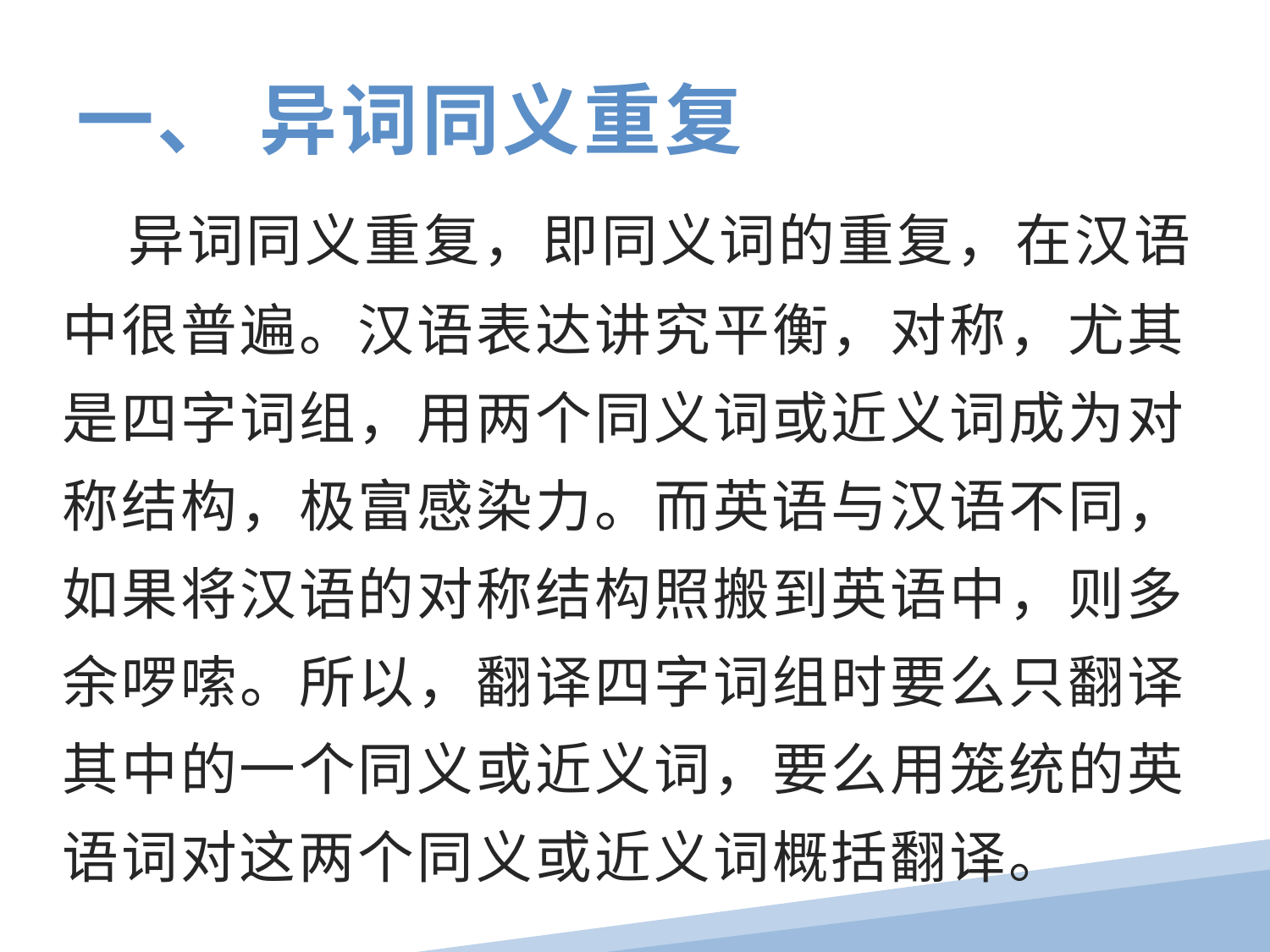

一、 异词同义重复
   异词同义重复，即同义词的重复，在汉语中很普遍。汉语表达讲究平衡，对称，尤其是四字词组，用两个同义词或近义词成为对称结构，极富感染力。而英语与汉语不同，如果将汉语的对称结构照搬到英语中，则多余啰嗦。所以，翻译四字词组时要么只翻译其中的一个同义或近义词，要么用笼统的英语词对这两个同义或近义词概括翻译。